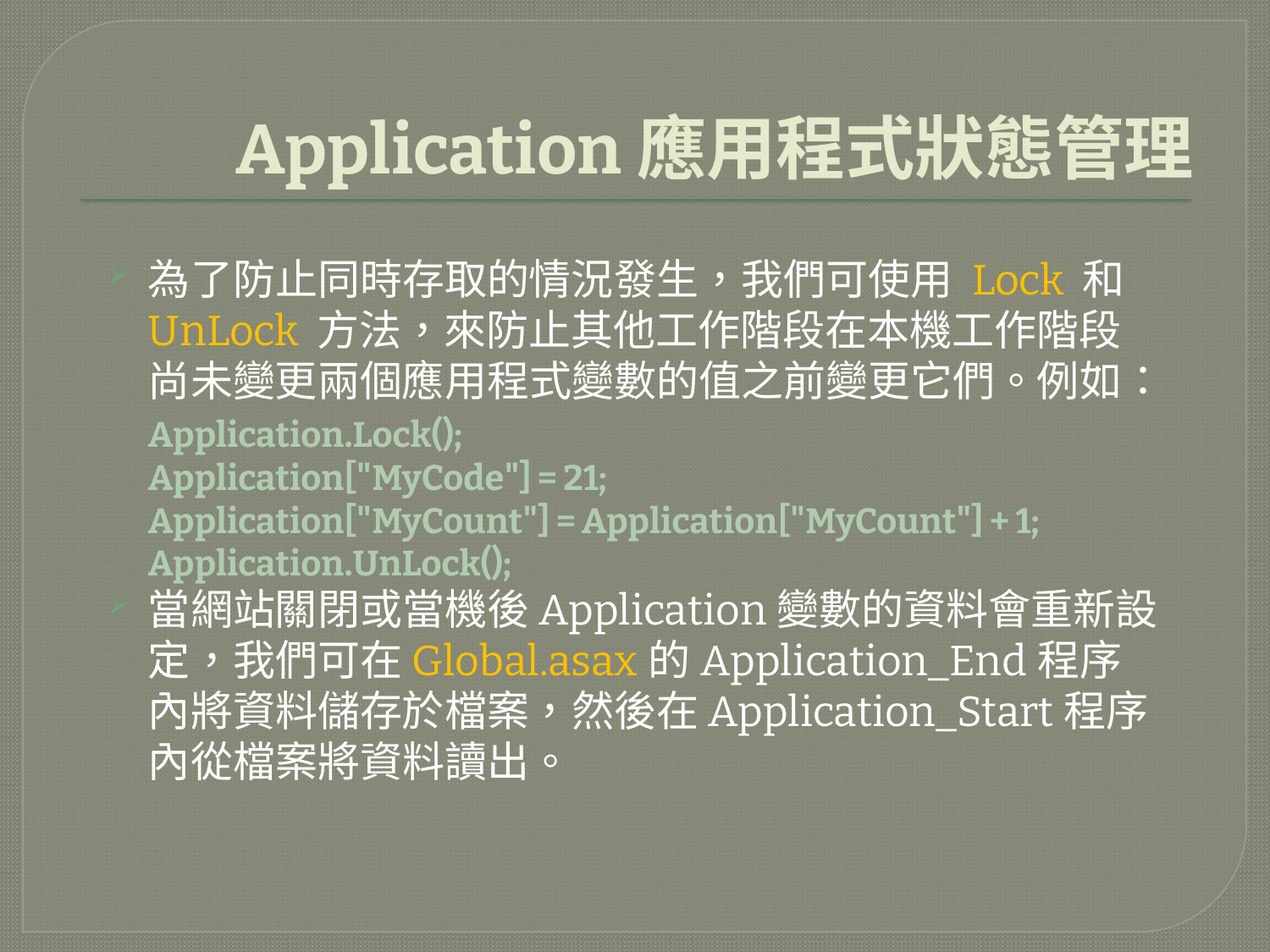

# Application應用程式狀態管理
為了防止同時存取的情況發生，我們可使用 Lock 和 UnLock 方法，來防止其他工作階段在本機工作階段尚未變更兩個應用程式變數的值之前變更它們。例如：
	Application.Lock();
	Application["MyCode"] = 21;
	Application["MyCount"] = Application["MyCount"] + 1;
	Application.UnLock();
當網站關閉或當機後Application變數的資料會重新設定，我們可在Global.asax的Application_End程序內將資料儲存於檔案，然後在Application_Start程序內從檔案將資料讀出。